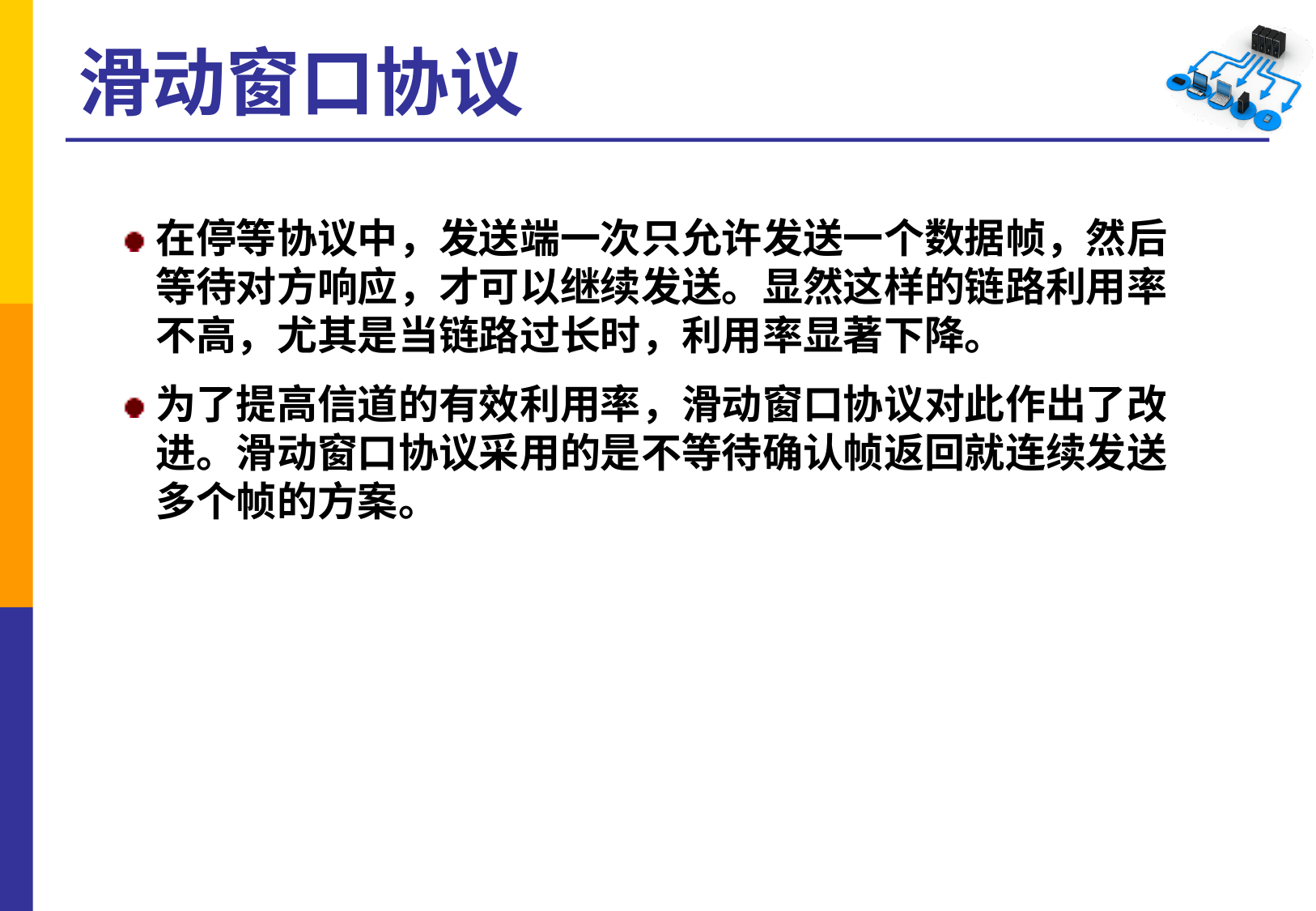

# 滑动窗口协议
在停等协议中，发送端一次只允许发送一个数据帧，然后等待对方响应，才可以继续发送。显然这样的链路利用率不高，尤其是当链路过长时，利用率显著下降。
为了提高信道的有效利用率，滑动窗口协议对此作出了改进。滑动窗口协议采用的是不等待确认帧返回就连续发送多个帧的方案。